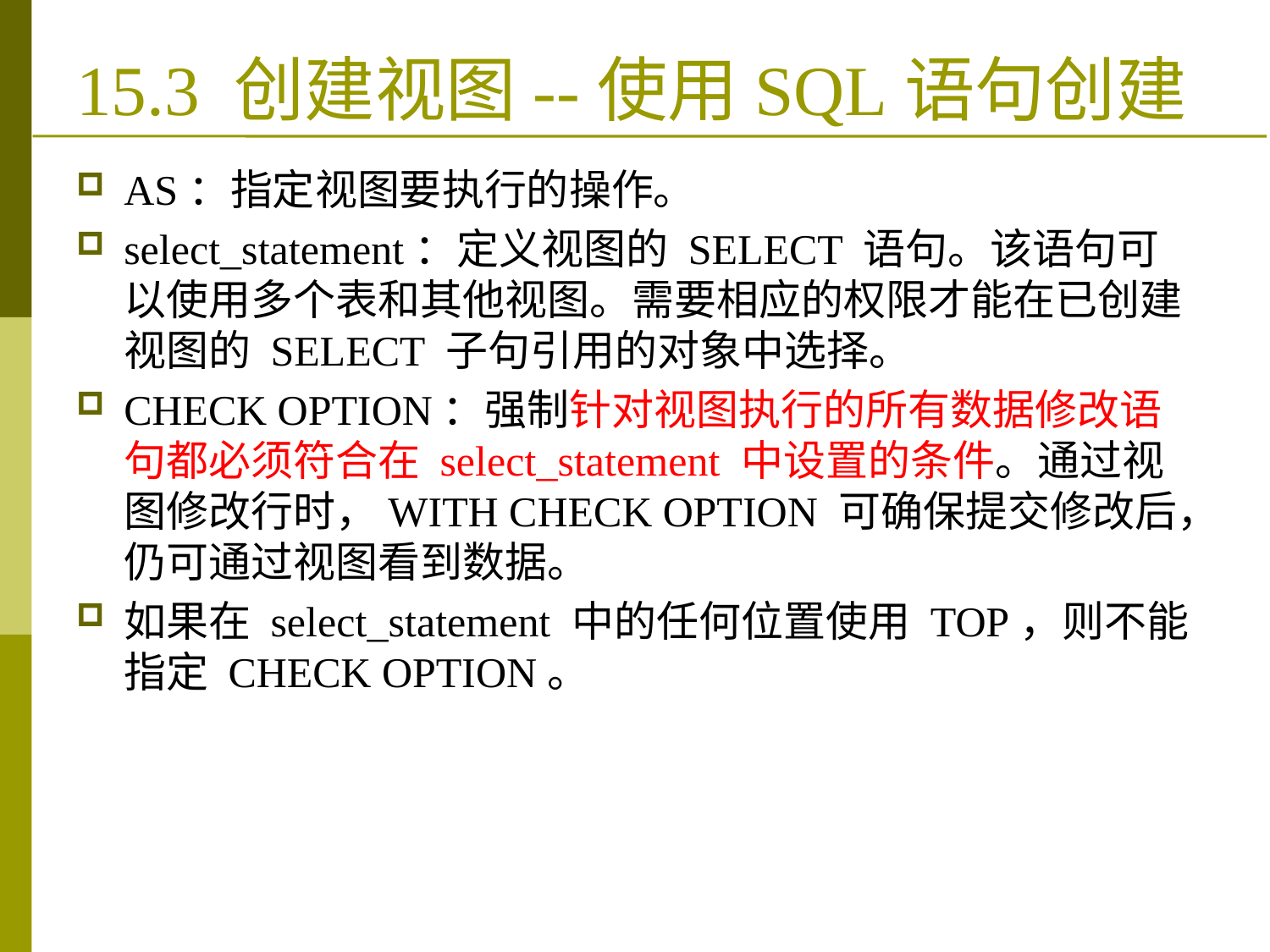

# 15.3 创建视图--使用SQL语句创建
AS：指定视图要执行的操作。
select_statement：定义视图的 SELECT 语句。该语句可以使用多个表和其他视图。需要相应的权限才能在已创建视图的 SELECT 子句引用的对象中选择。
CHECK OPTION：强制针对视图执行的所有数据修改语句都必须符合在 select_statement 中设置的条件。通过视图修改行时，WITH CHECK OPTION 可确保提交修改后，仍可通过视图看到数据。
如果在 select_statement 中的任何位置使用 TOP，则不能指定 CHECK OPTION。